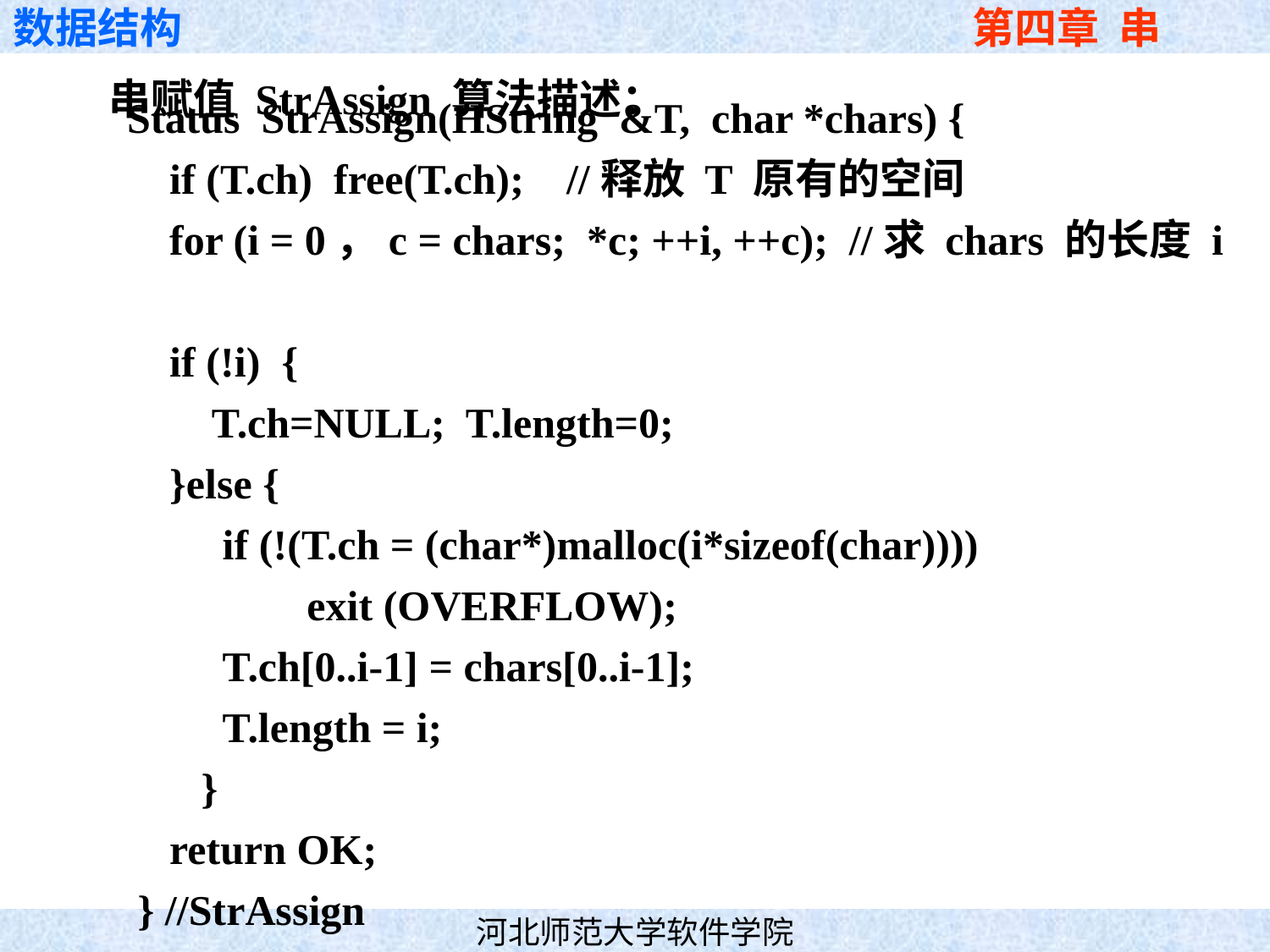

串赋值 StrAssign 算法描述：
Status  StrAssign(HString  &T,  char *chars) {
    if (T.ch)  free(T.ch);    //释放 T 原有的空间
    for (i = 0，c = chars;  *c; ++i, ++c);  //求 chars 的长度 i
    if (!i)  {
        T.ch=NULL;  T.length=0;
    }else {
         if (!(T.ch = (char*)malloc(i*sizeof(char))))
                 exit (OVERFLOW);
         T.ch[0..i-1] = chars[0..i-1];
         T.length = i;
       }
    return OK;
 } //StrAssign